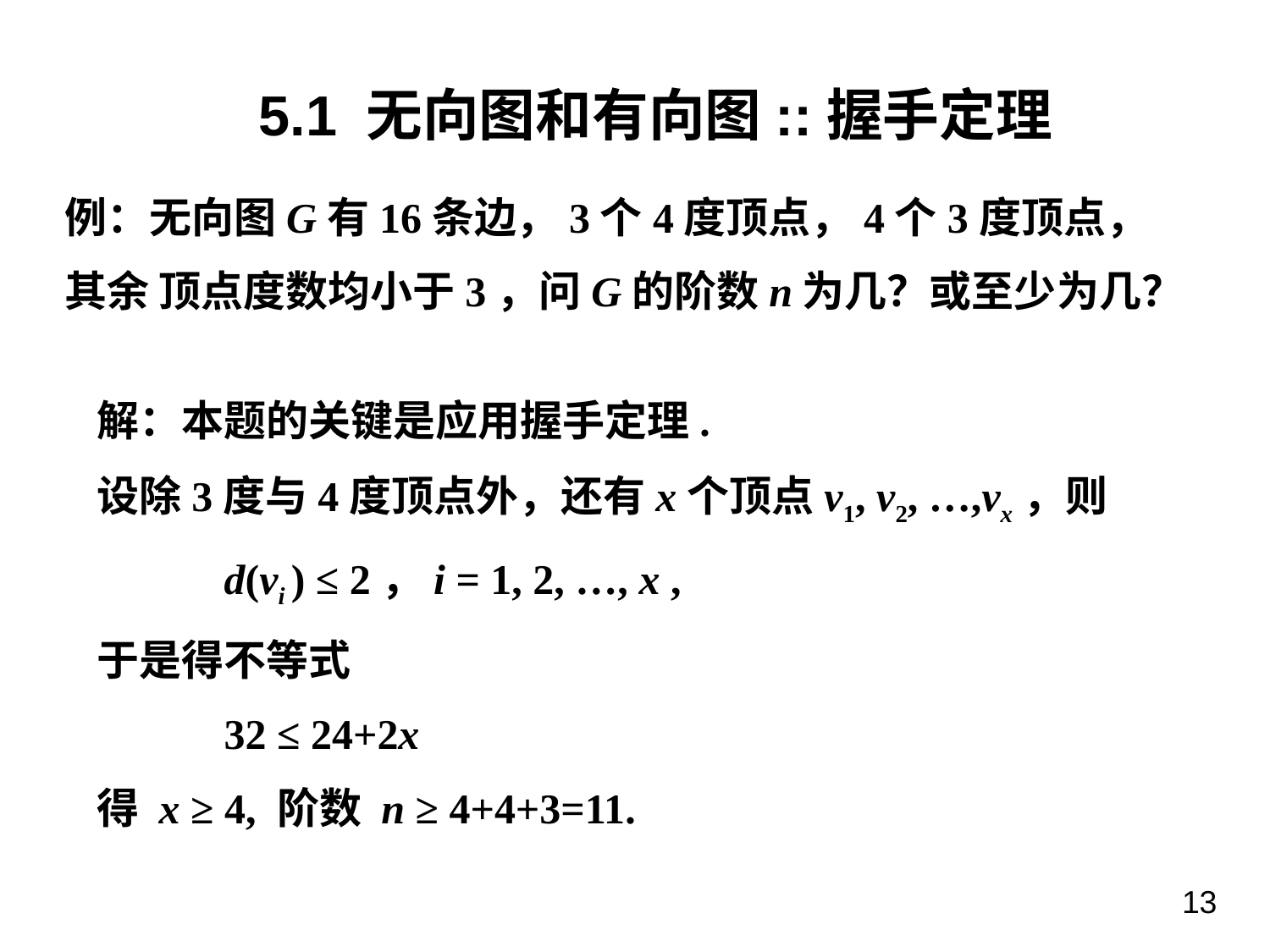

5.1 无向图和有向图::握手定理
例：无向图G有16条边，3个4度顶点，4个3度顶点，
其余 顶点度数均小于3，问G的阶数n为几？或至少为几？
解：本题的关键是应用握手定理.
设除3度与4度顶点外，还有x个顶点v1, v2, …,vx，则
	d(vi ) ≤ 2，i = 1, 2, …, x ,
于是得不等式
	32 ≤ 24+2x
得 x ≥ 4, 阶数 n ≥ 4+4+3=11.
13